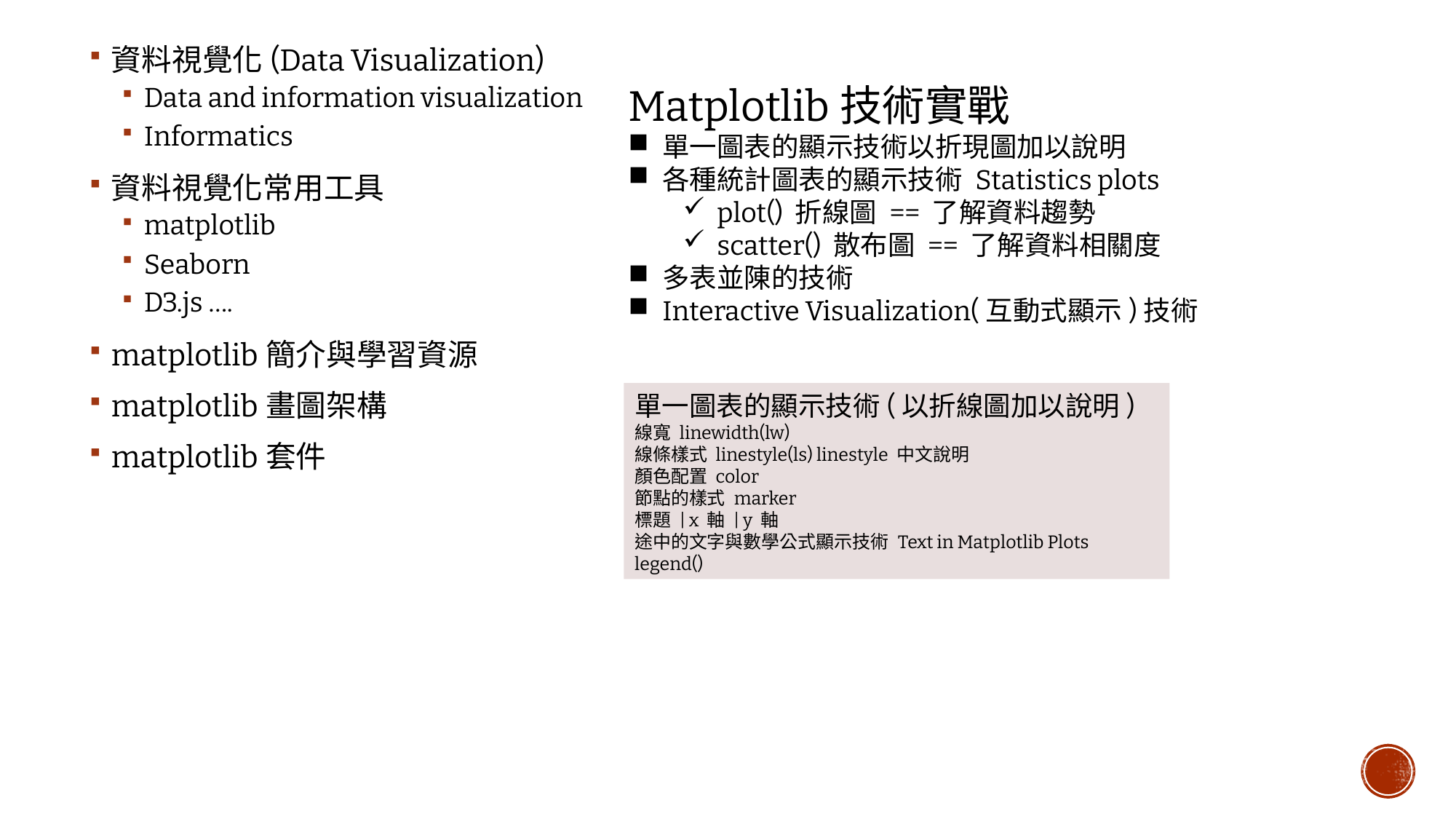

資料視覺化(Data Visualization)
Data and information visualization
Informatics
資料視覺化常用工具
matplotlib
Seaborn
D3.js ….
matplotlib簡介與學習資源
matplotlib畫圖架構
matplotlib套件
Matplotlib技術實戰
單一圖表的顯示技術以折現圖加以說明
各種統計圖表的顯示技術 Statistics plots
plot() 折線圖 == 了解資料趨勢
scatter() 散布圖 == 了解資料相關度
多表並陳的技術
Interactive Visualization(互動式顯示)技術
單一圖表的顯示技術(以折線圖加以說明)
線寬 linewidth(lw)
線條樣式 linestyle(ls) linestyle 中文說明
顏色配置 color
節點的樣式 marker
標題 | x 軸 | y 軸
途中的文字與數學公式顯示技術 Text in Matplotlib Plots
legend()